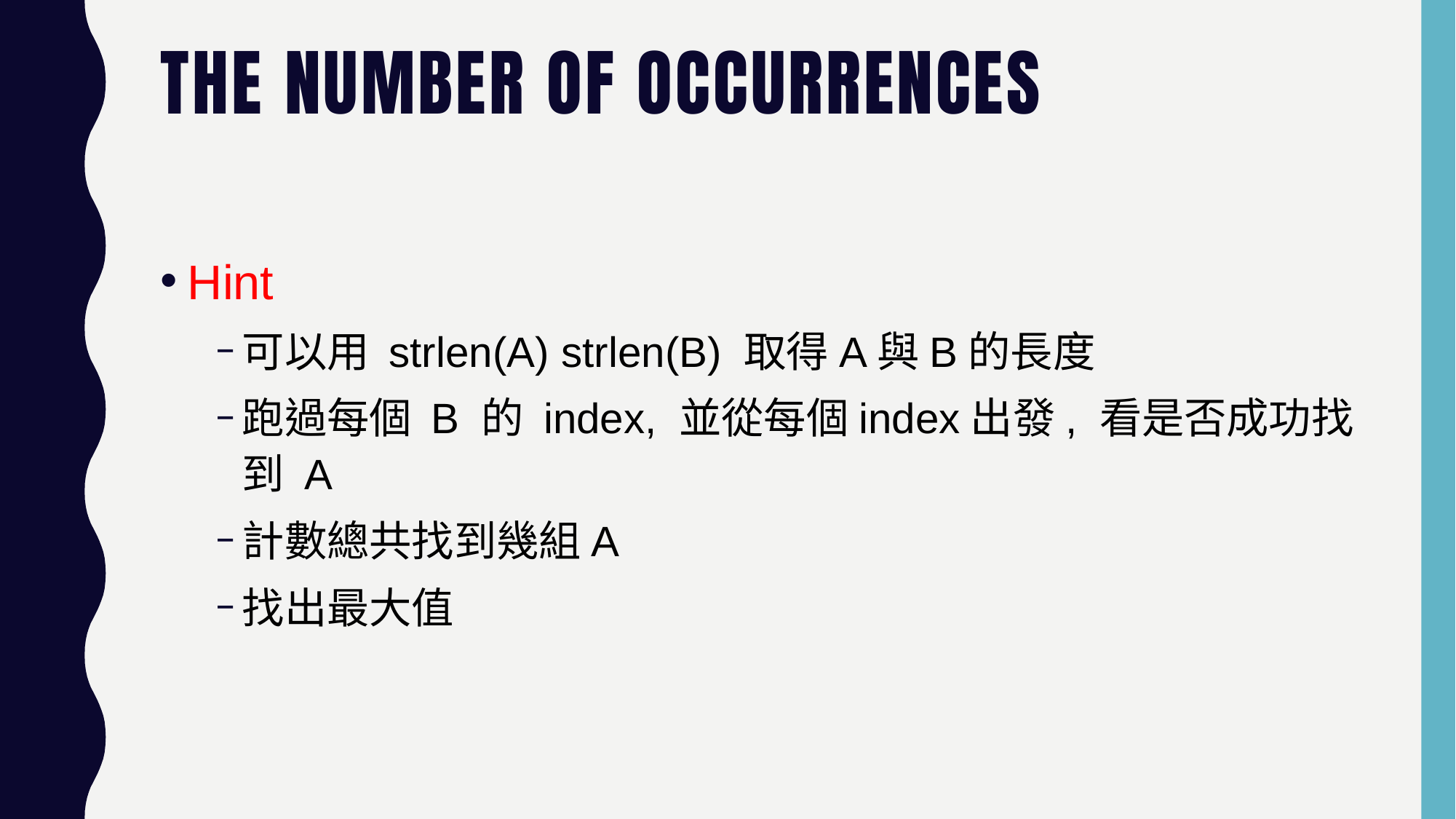

# The number of occurrences
Hint
可以用 strlen(A) strlen(B) 取得A與B的長度
跑過每個 B 的 index, 並從每個index出發, 看是否成功找到 A
計數總共找到幾組A
找出最大值